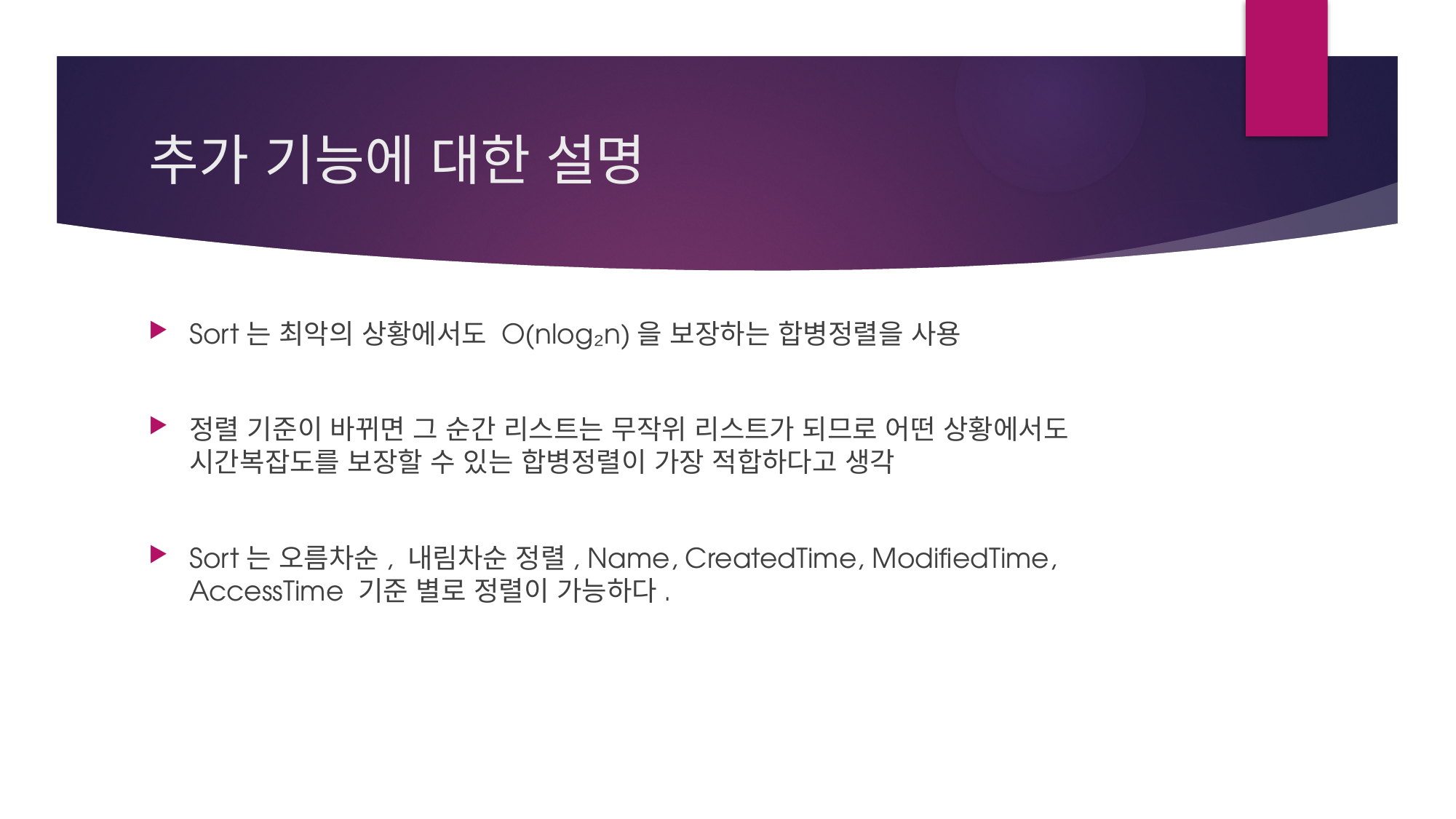

# 추가 기능에 대한 설명
Sort는 최악의 상황에서도 O(nlog₂n)을 보장하는 합병정렬을 사용

정렬 기준이 바뀌면 그 순간 리스트는 무작위 리스트가 되므로 어떤 상황에서도 시간복잡도를 보장할 수 있는 합병정렬이 가장 적합하다고 생각

Sort는 오름차순, 내림차순 정렬, Name, CreatedTime, ModifiedTime, AccessTime 기준 별로 정렬이 가능하다.